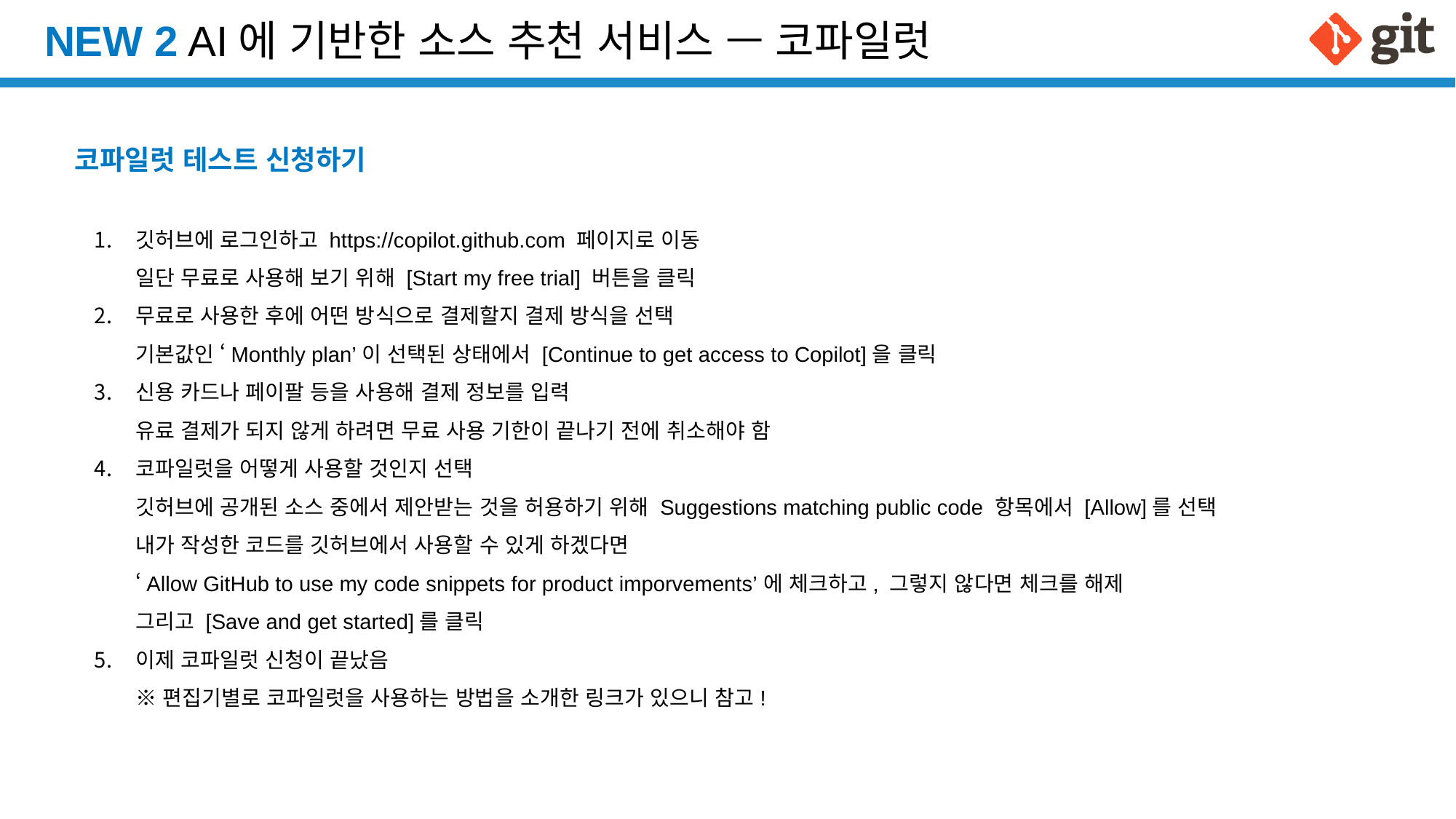

# NEW 2 AI에 기반한 소스 추천 서비스 — 코파일럿
코파일럿 테스트 신청하기
깃허브에 로그인하고 https://copilot.github.com 페이지로 이동
일단 무료로 사용해 보기 위해 [Start my free trial] 버튼을 클릭
무료로 사용한 후에 어떤 방식으로 결제할지 결제 방식을 선택
기본값인 ‘Monthly plan’이 선택된 상태에서 [Continue to get access to Copilot]을 클릭
신용 카드나 페이팔 등을 사용해 결제 정보를 입력
유료 결제가 되지 않게 하려면 무료 사용 기한이 끝나기 전에 취소해야 함
코파일럿을 어떻게 사용할 것인지 선택
깃허브에 공개된 소스 중에서 제안받는 것을 허용하기 위해 Suggestions matching public code 항목에서 [Allow]를 선택
내가 작성한 코드를 깃허브에서 사용할 수 있게 하겠다면
‘Allow GitHub to use my code snippets for product imporvements’에 체크하고, 그렇지 않다면 체크를 해제
그리고 [Save and get started]를 클릭
이제 코파일럿 신청이 끝났음
※ 편집기별로 코파일럿을 사용하는 방법을 소개한 링크가 있으니 참고!